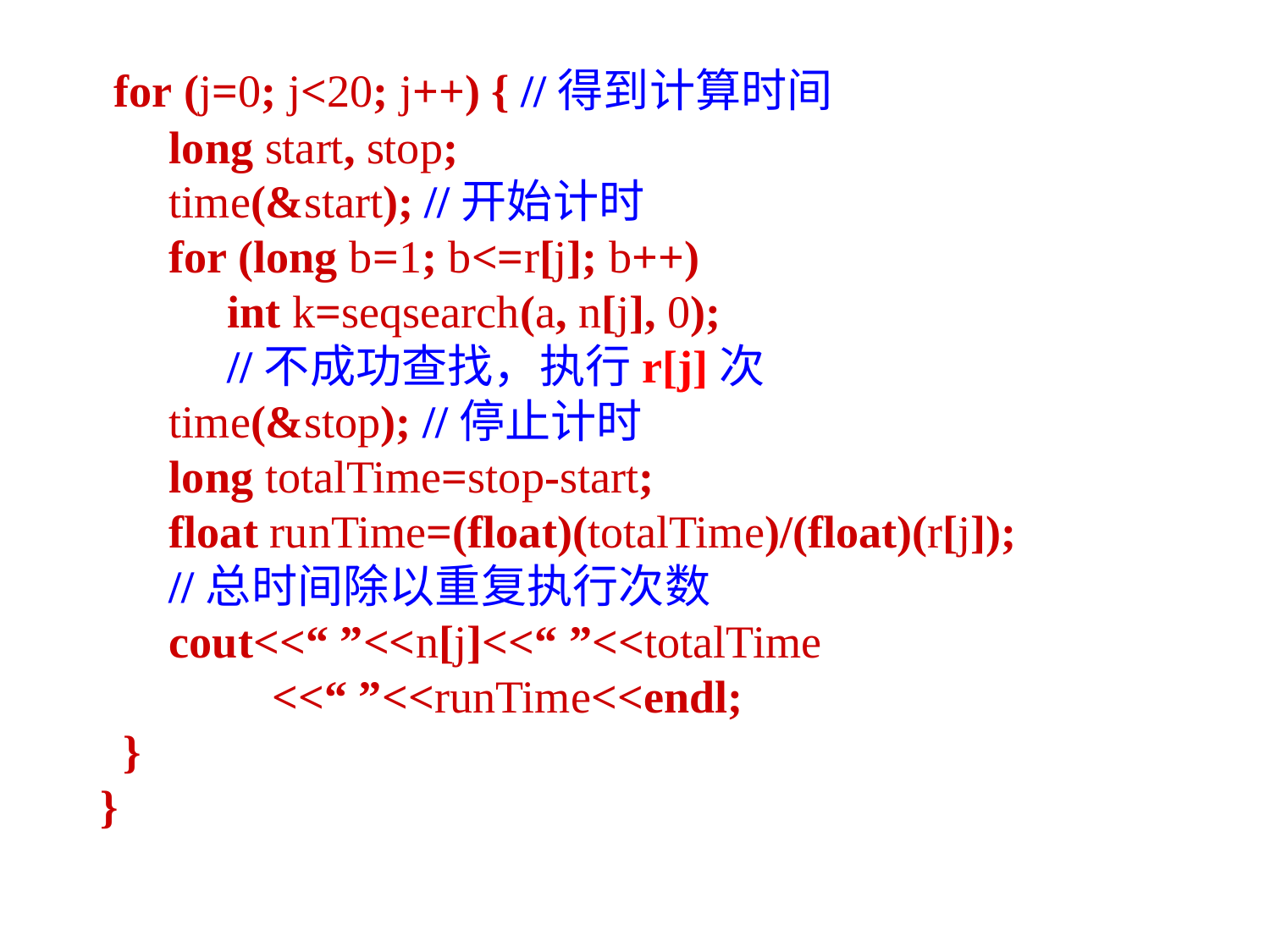

for (j=0; j<20; j++) { //得到计算时间
      long start, stop;
      time(&start); //开始计时
      for (long b=1; b<=r[j]; b++)
	int k=seqsearch(a, n[j], 0);
	//不成功查找，执行r[j]次
      time(&stop); //停止计时
      long totalTime=stop-start;
      float runTime=(float)(totalTime)/(float)(r[j]);
      //总时间除以重复执行次数
      cout<<“ ”<<n[j]<<“ ”<<totalTime
               <<“ ”<<runTime<<endl;
  }
}
68